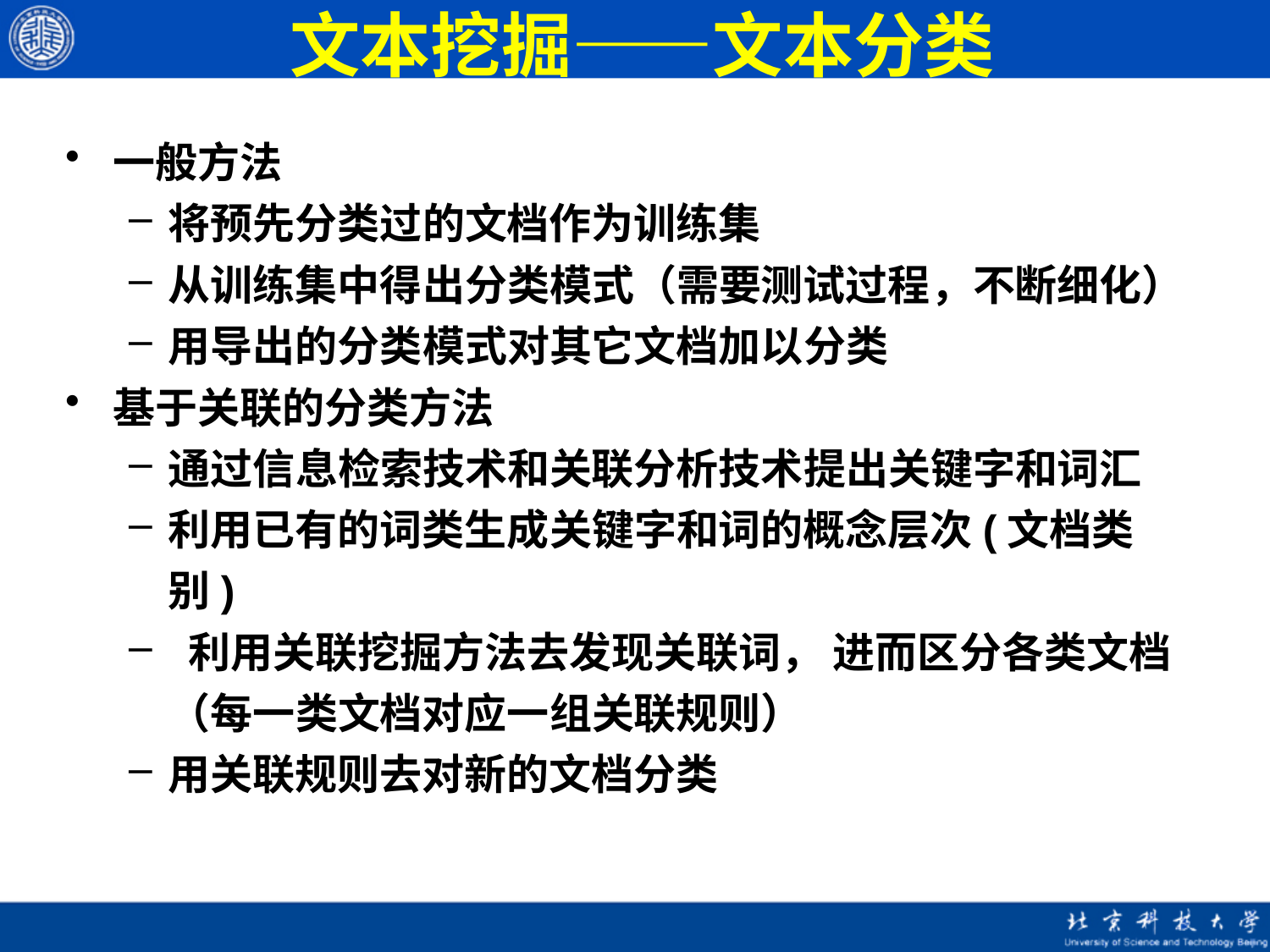

# 文本挖掘——文本分类
一般方法
将预先分类过的文档作为训练集
从训练集中得出分类模式（需要测试过程，不断细化）
用导出的分类模式对其它文档加以分类
基于关联的分类方法
通过信息检索技术和关联分析技术提出关键字和词汇
利用已有的词类生成关键字和词的概念层次(文档类别)
 利用关联挖掘方法去发现关联词， 进而区分各类文档（每一类文档对应一组关联规则）
用关联规则去对新的文档分类
40